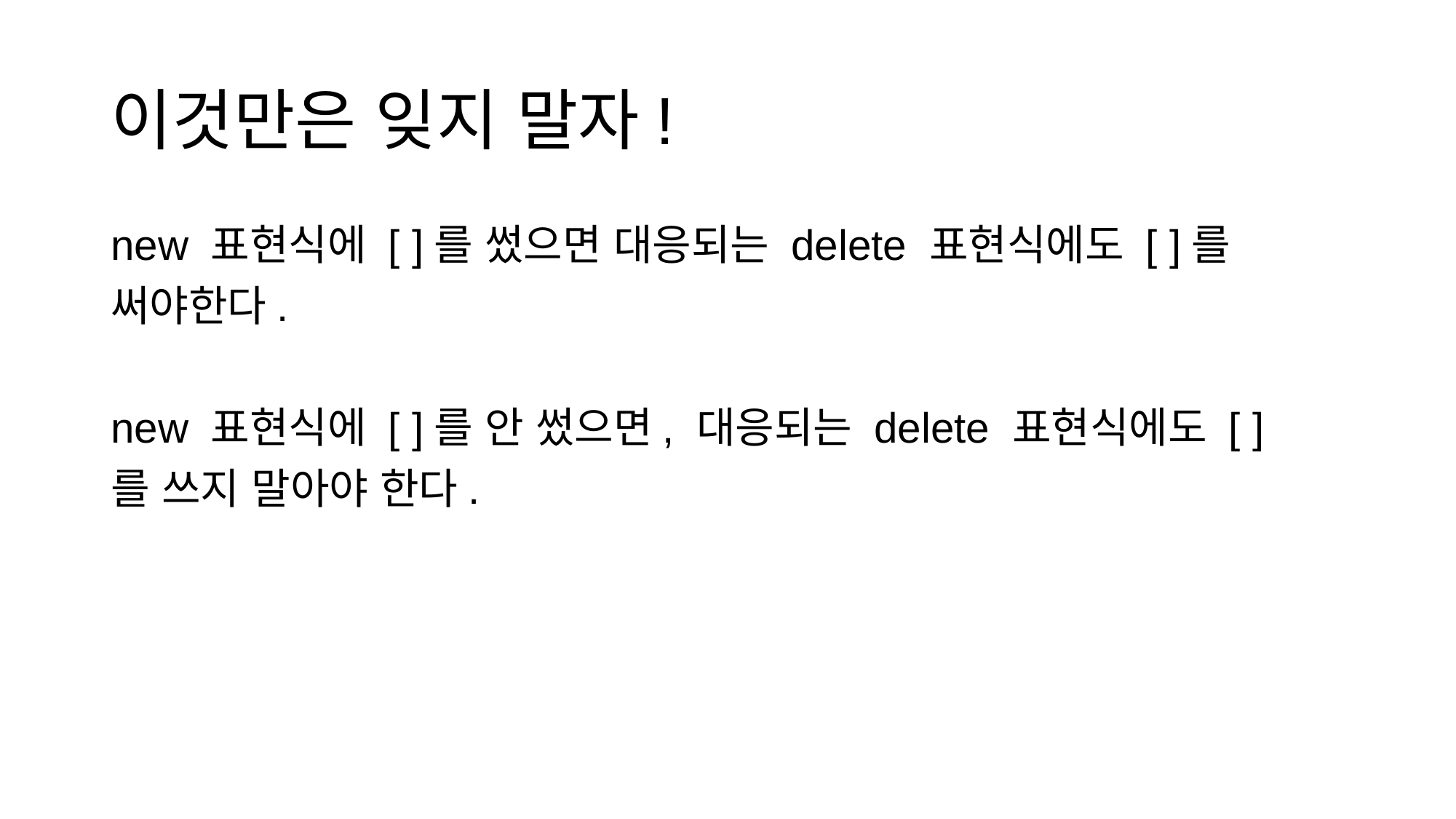

# 이것만은 잊지 말자!
new 표현식에 [ ]를 썼으면 대응되는 delete 표현식에도 [ ]를
써야한다.

new 표현식에 [ ]를 안 썼으면, 대응되는 delete 표현식에도 [ ]
를 쓰지 말아야 한다.